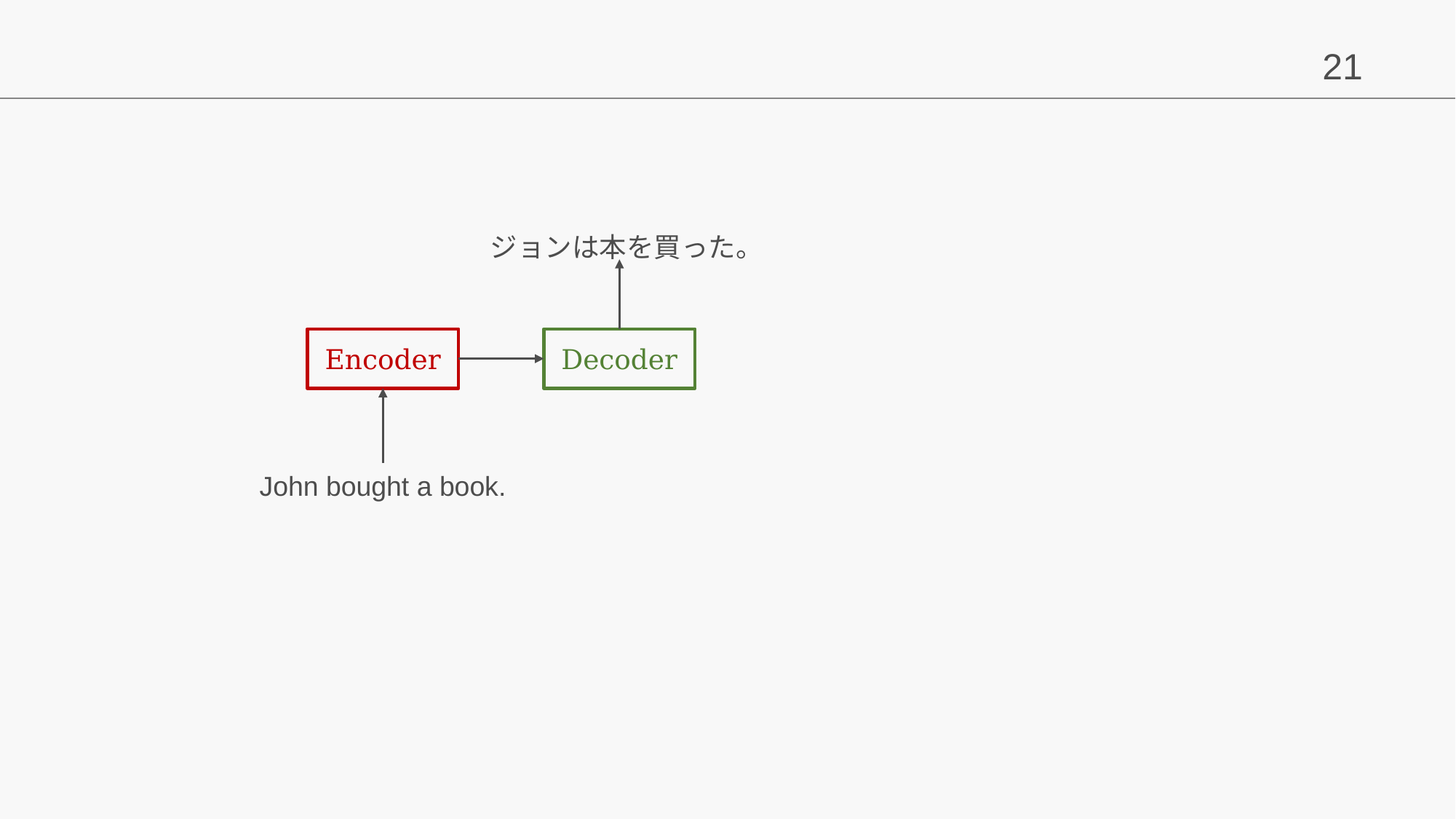

ジョンは本を買った。
Decoder
Encoder
John bought a book.